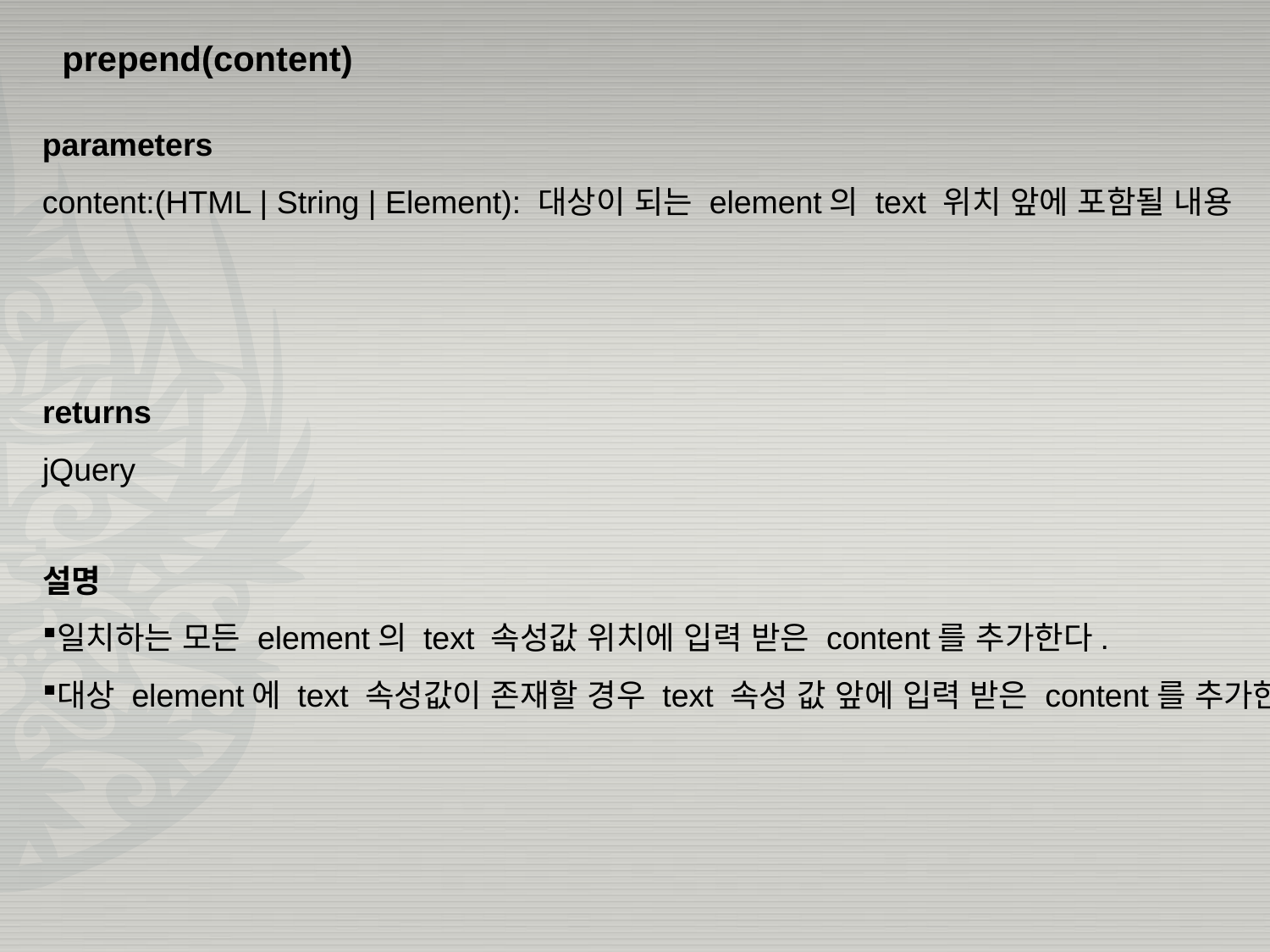

prepend(content)
parameters
content:(HTML | String | Element): 대상이 되는 element의 text 위치 앞에 포함될 내용
returns
jQuery
설명
일치하는 모든 element의 text 속성값 위치에 입력 받은 content를 추가한다.
대상 element에 text 속성값이 존재할 경우 text 속성 값 앞에 입력 받은 content를 추가한다.